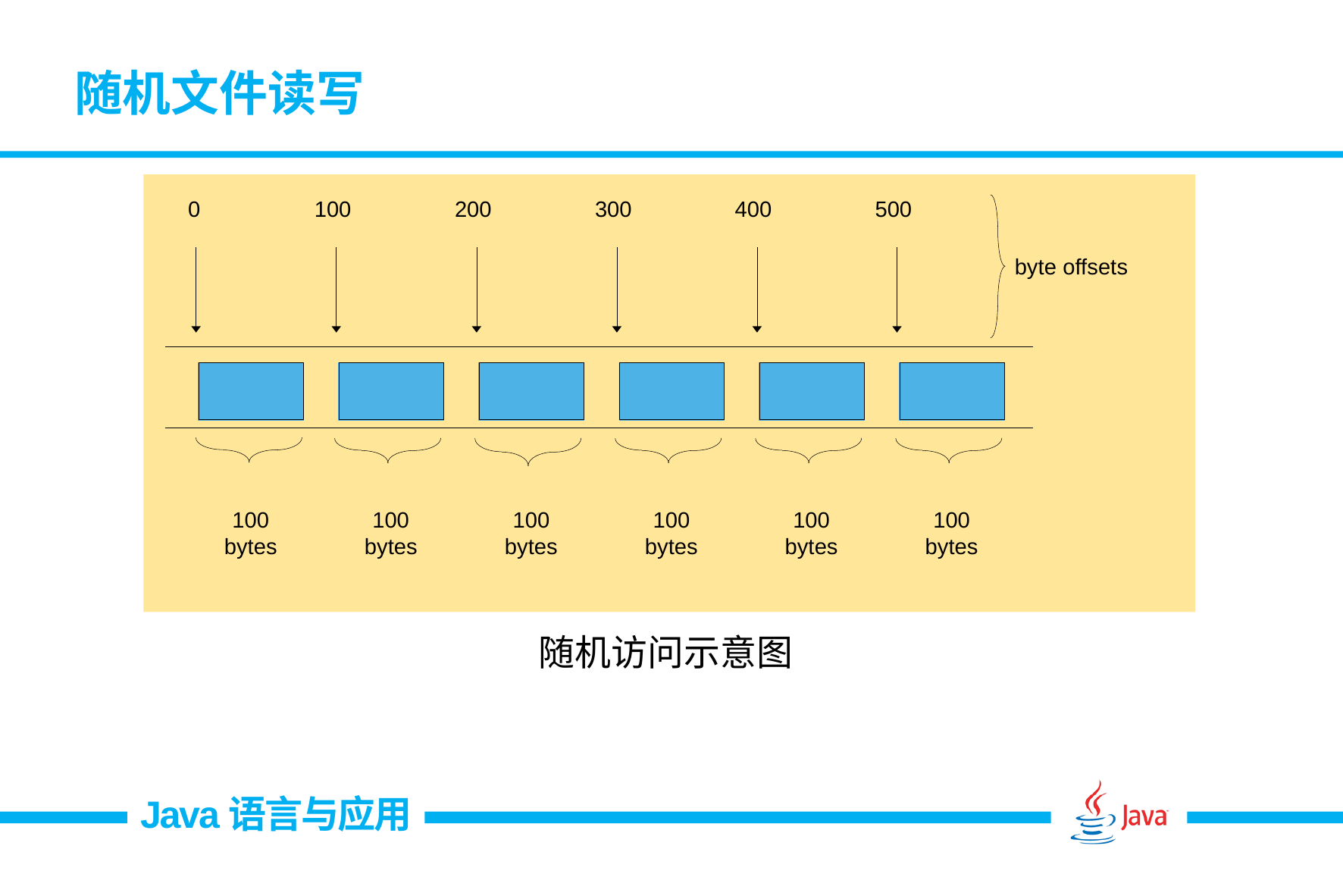

# 随机文件读写

随机访问示意图

0
100
200
300
400
500

byte offsets

100
bytes
100
bytes
100
bytes
100
bytes
100
bytes
100
bytes
91